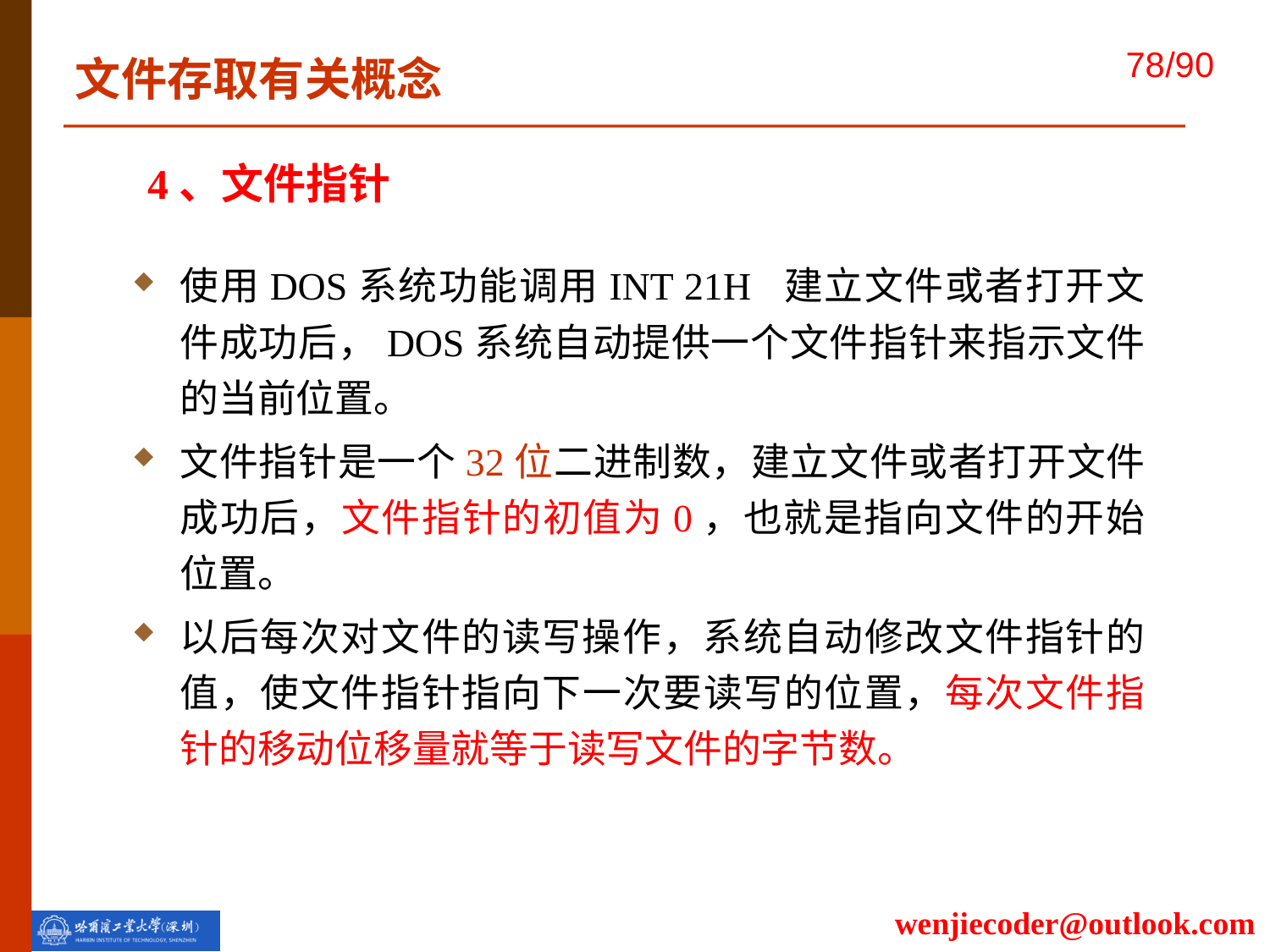

文件存取有关概念
4、文件指针
使用DOS系统功能调用INT 21H  建立文件或者打开文件成功后，DOS系统自动提供一个文件指针来指示文件的当前位置。
文件指针是一个32位二进制数，建立文件或者打开文件成功后，文件指针的初值为0，也就是指向文件的开始位置。
以后每次对文件的读写操作，系统自动修改文件指针的值，使文件指针指向下一次要读写的位置，每次文件指针的移动位移量就等于读写文件的字节数。